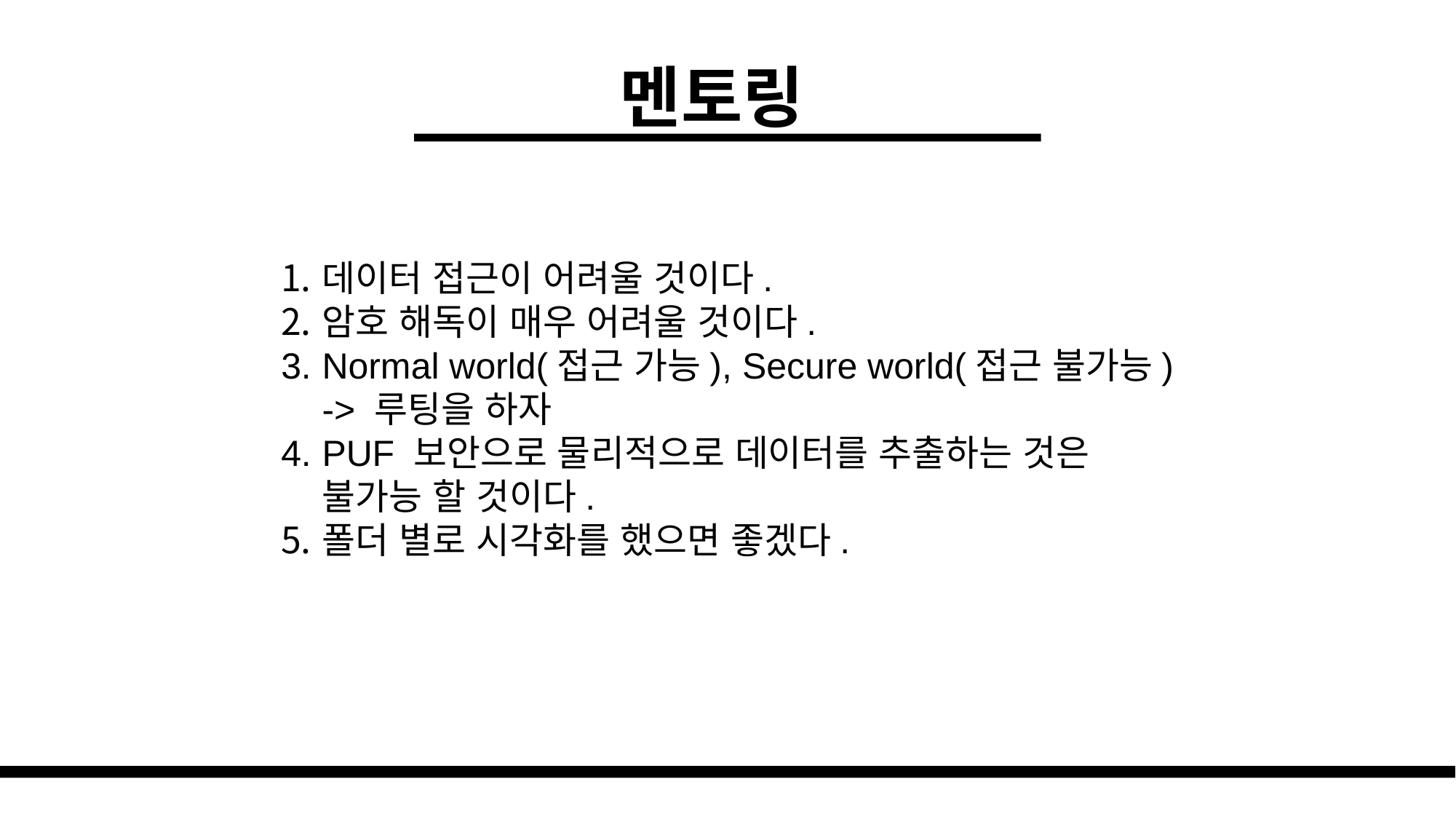

멘토링

데이터 접근이 어려울 것이다.
암호 해독이 매우 어려울 것이다.
Normal world(접근 가능), Secure world(접근 불가능) -> 루팅을 하자
PUF 보안으로 물리적으로 데이터를 추출하는 것은 불가능 할 것이다.
폴더 별로 시각화를 했으면 좋겠다.